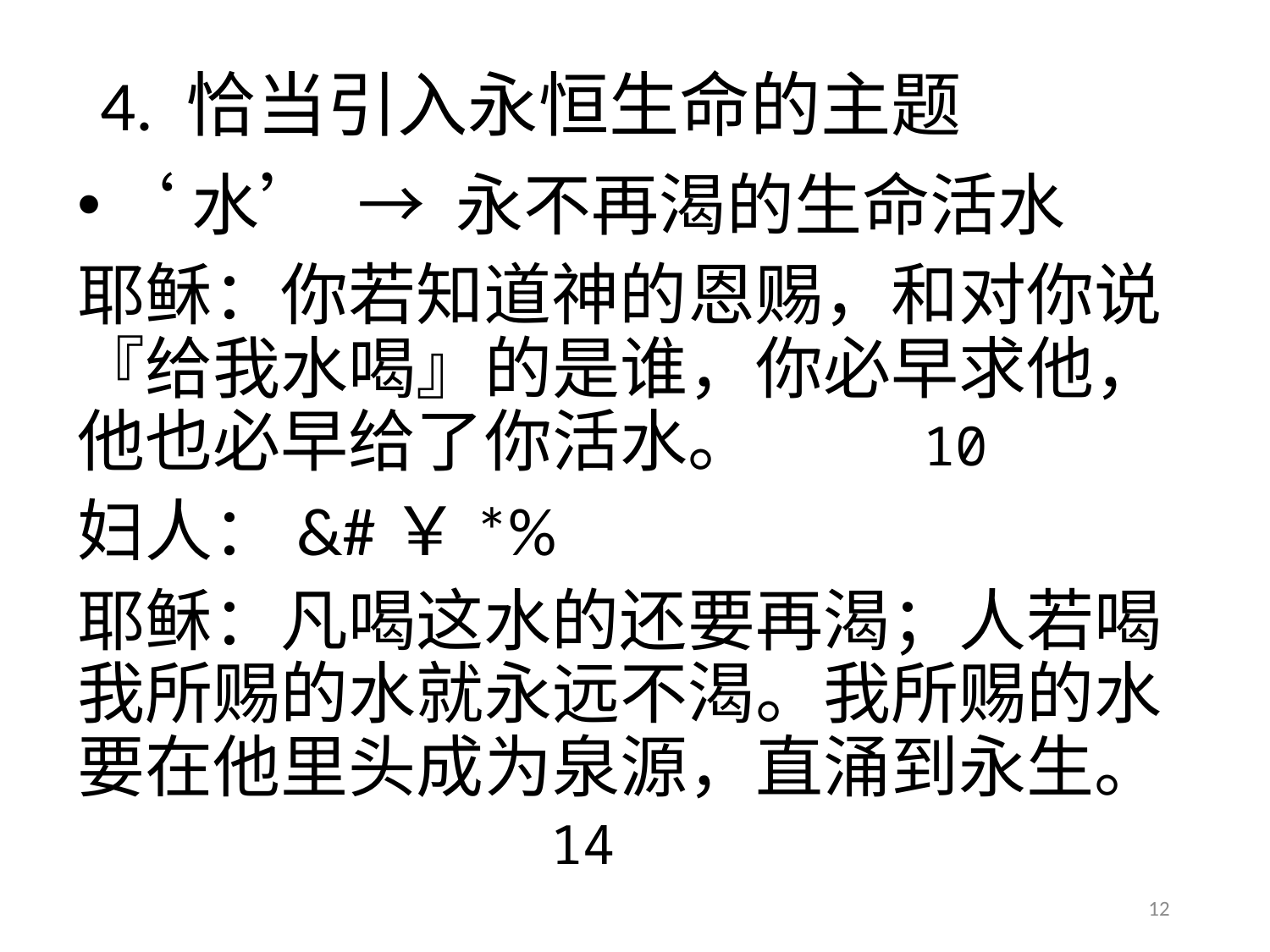

# 4. 恰当引入永恒生命的主题
‘水’  →  永不再渴的生命活水
耶稣：你若知道神的恩赐，和对你说『给我水喝』的是谁，你必早求他，他也必早给了你活水。          10
妇人：&#￥*%
耶稣：凡喝这水的还要再渴；人若喝我所赐的水就永远不渴。我所赐的水要在他里头成为泉源，直涌到永生。
                              14
12